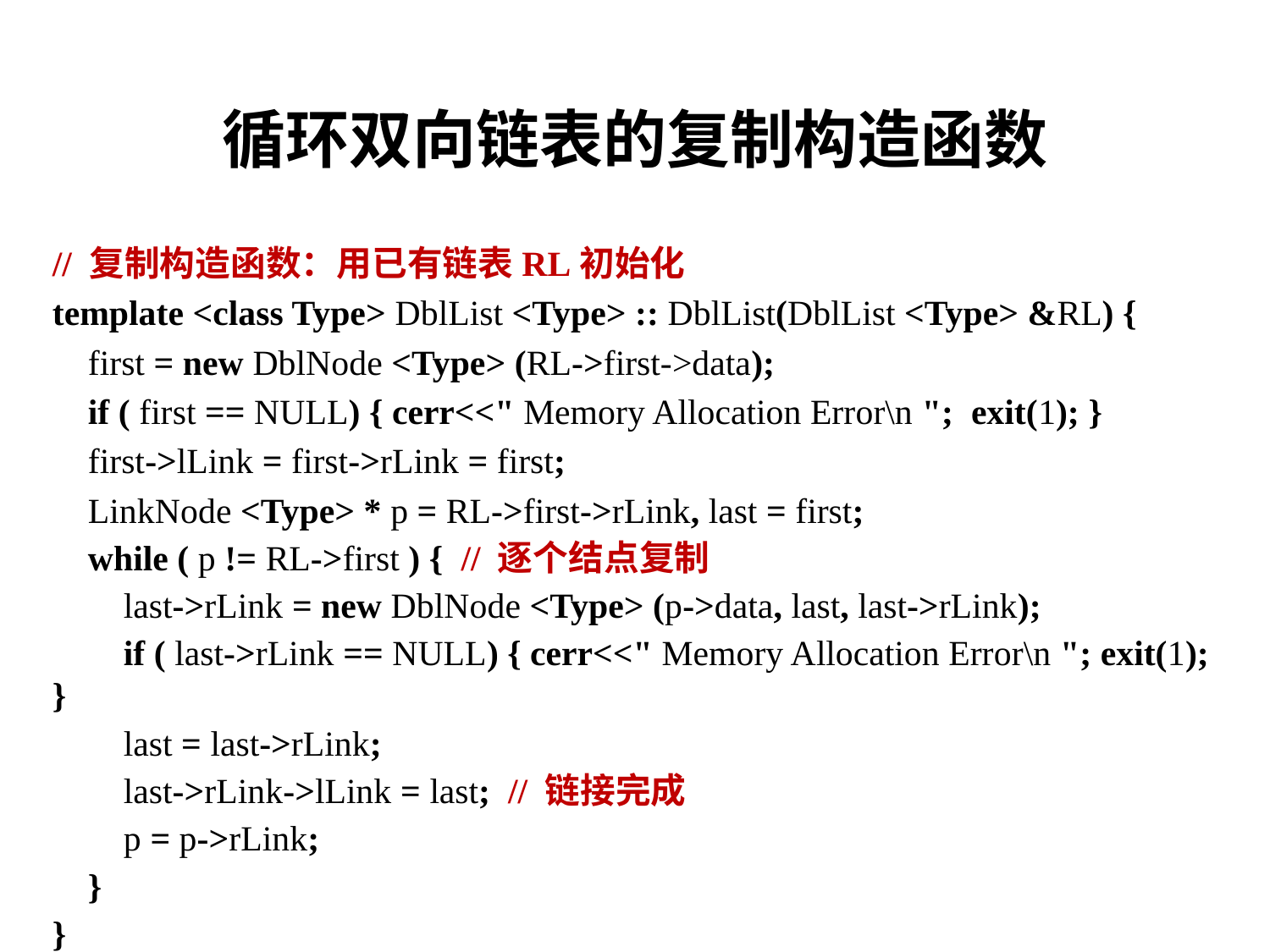

# 循环双向链表的复制构造函数
// 复制构造函数：用已有链表RL初始化
template <class Type> DblList <Type> :: DblList(DblList <Type> &RL) {
    first = new DblNode <Type> (RL->first->data);
    if ( first == NULL) { cerr<<" Memory Allocation Error\n ";  exit(1); }
    first->lLink = first->rLink = first;
    LinkNode <Type> * p = RL->first->rLink, last = first;
    while ( p != RL->first ) {  // 逐个结点复制
        last->rLink = new DblNode <Type> (p->data, last, last->rLink);
        if ( last->rLink == NULL) { cerr<<" Memory Allocation Error\n "; exit(1); }
        last = last->rLink;
        last->rLink->lLink = last;  // 链接完成
        p = p->rLink;
    }
}